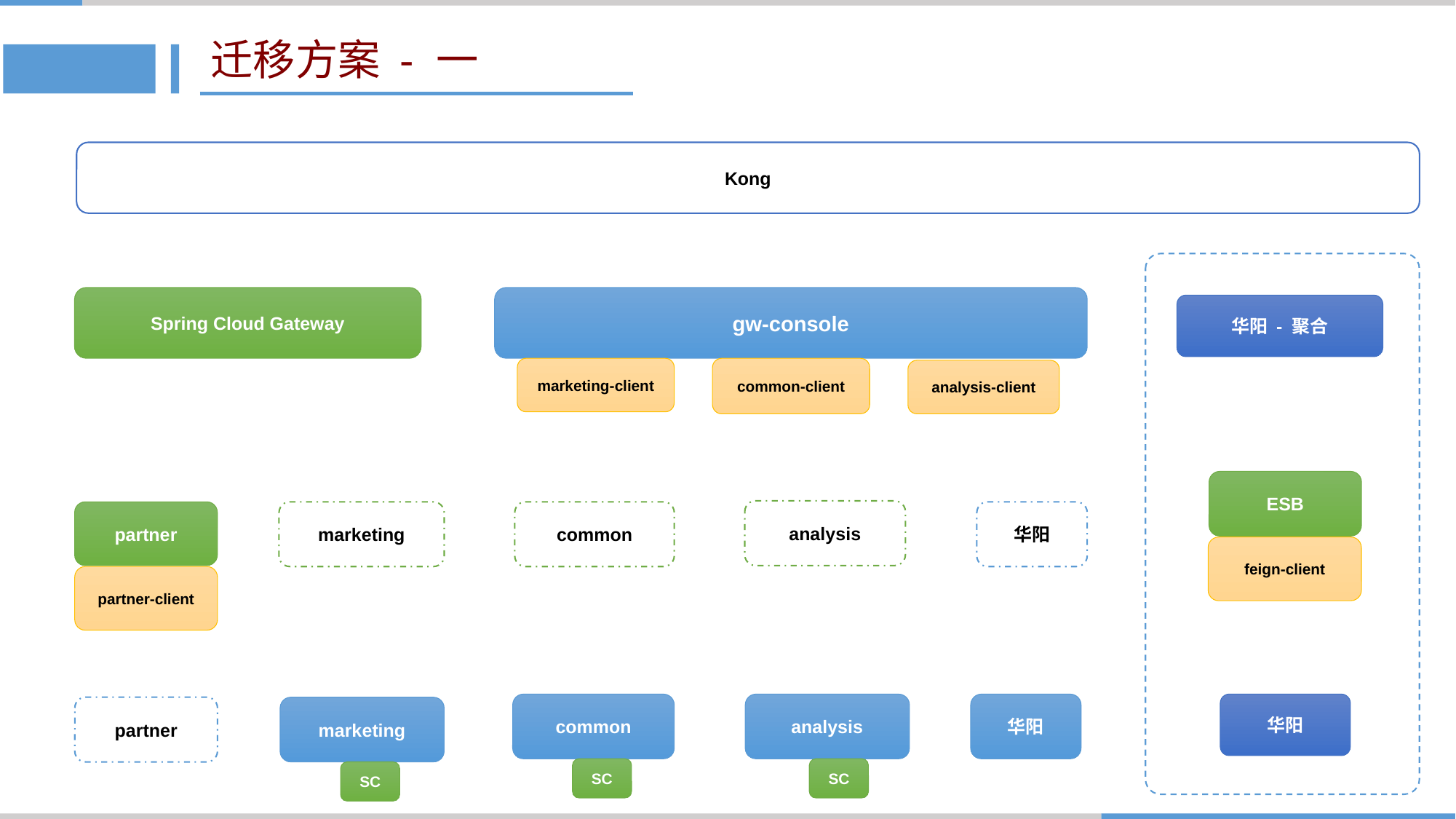

# 迁移方案 - 一

Kong

Spring Cloud Gateway
gw-console
华阳 - 聚合
marketing-client
common-client
analysis-client
ESB
analysis
partner
marketing
common
华阳
feign-client
partner-client
common
analysis
华阳
华阳
partner
marketing
SC
SC
SC